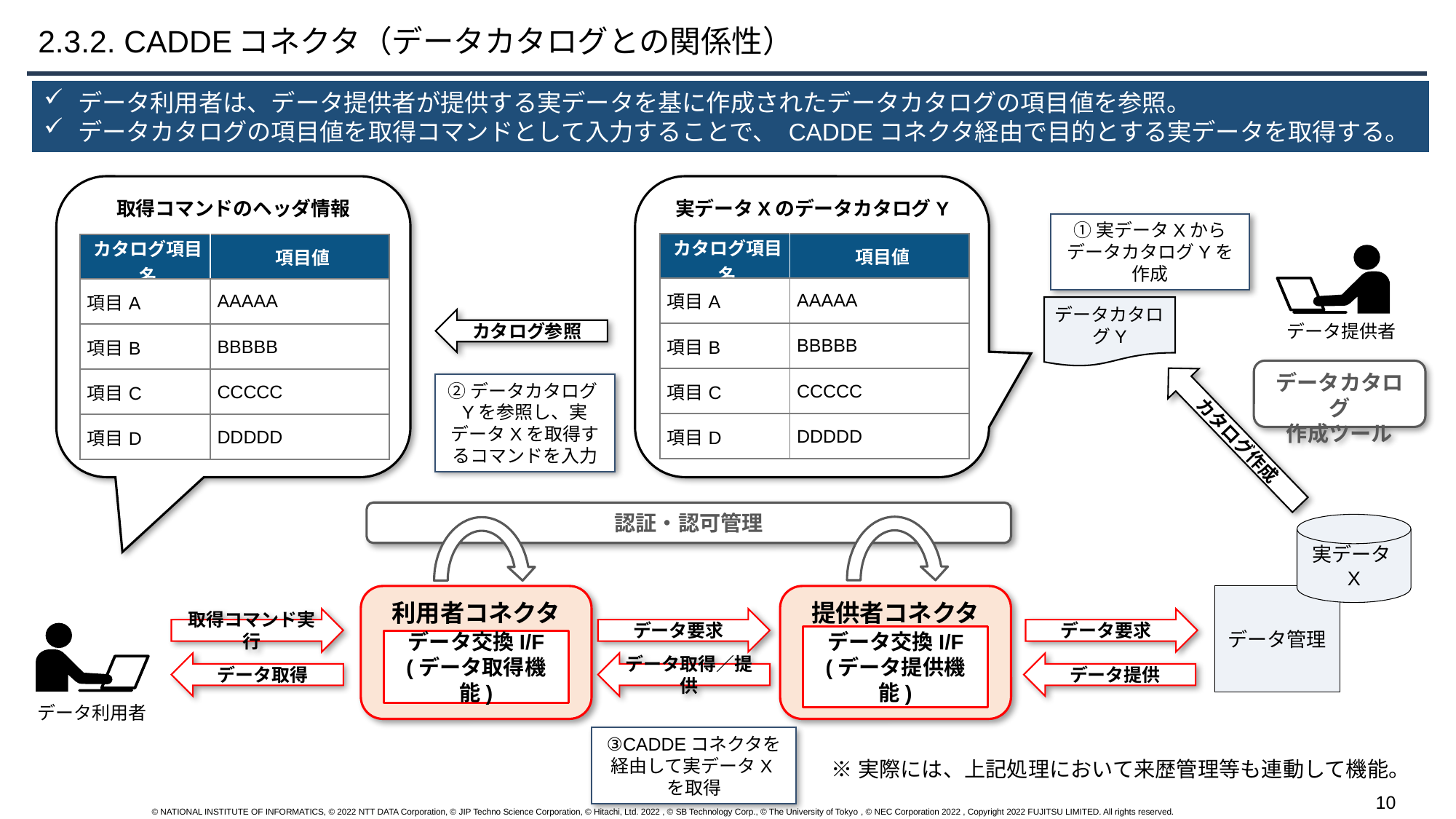

2.3.2. CADDEコネクタ（データカタログとの関係性）
データ利用者は、データ提供者が提供する実データを基に作成されたデータカタログの項目値を参照。
データカタログの項目値を取得コマンドとして入力することで、 CADDEコネクタ経由で目的とする実データを取得する。
取得コマンドのヘッダ情報
実データXのデータカタログY
①実データXから
データカタログYを作成
| カタログ項目名 | 項目値 |
| --- | --- |
| 項目A | AAAAA |
| 項目B | BBBBB |
| 項目C | CCCCC |
| 項目D | DDDDD |
| カタログ項目名 | 項目値 |
| --- | --- |
| 項目A | AAAAA |
| 項目B | BBBBB |
| 項目C | CCCCC |
| 項目D | DDDDD |

データカタログY
カタログ参照
データ提供者
データカタログ
作成ツール

②データカタログYを参照し、実データXを取得するコマンドを入力
カタログ作成
認証・認可管理

実データX
利用者コネクタ
提供者コネクタ
データ管理
取得コマンド実行
データ要求
データ要求

データ交換I/F
(データ提供機能)
データ交換I/F
(データ取得機能)
データ取得
データ取得／提供
データ提供
データ利用者
③CADDEコネクタを経由して実データXを取得
※実際には、上記処理において来歴管理等も連動して機能。